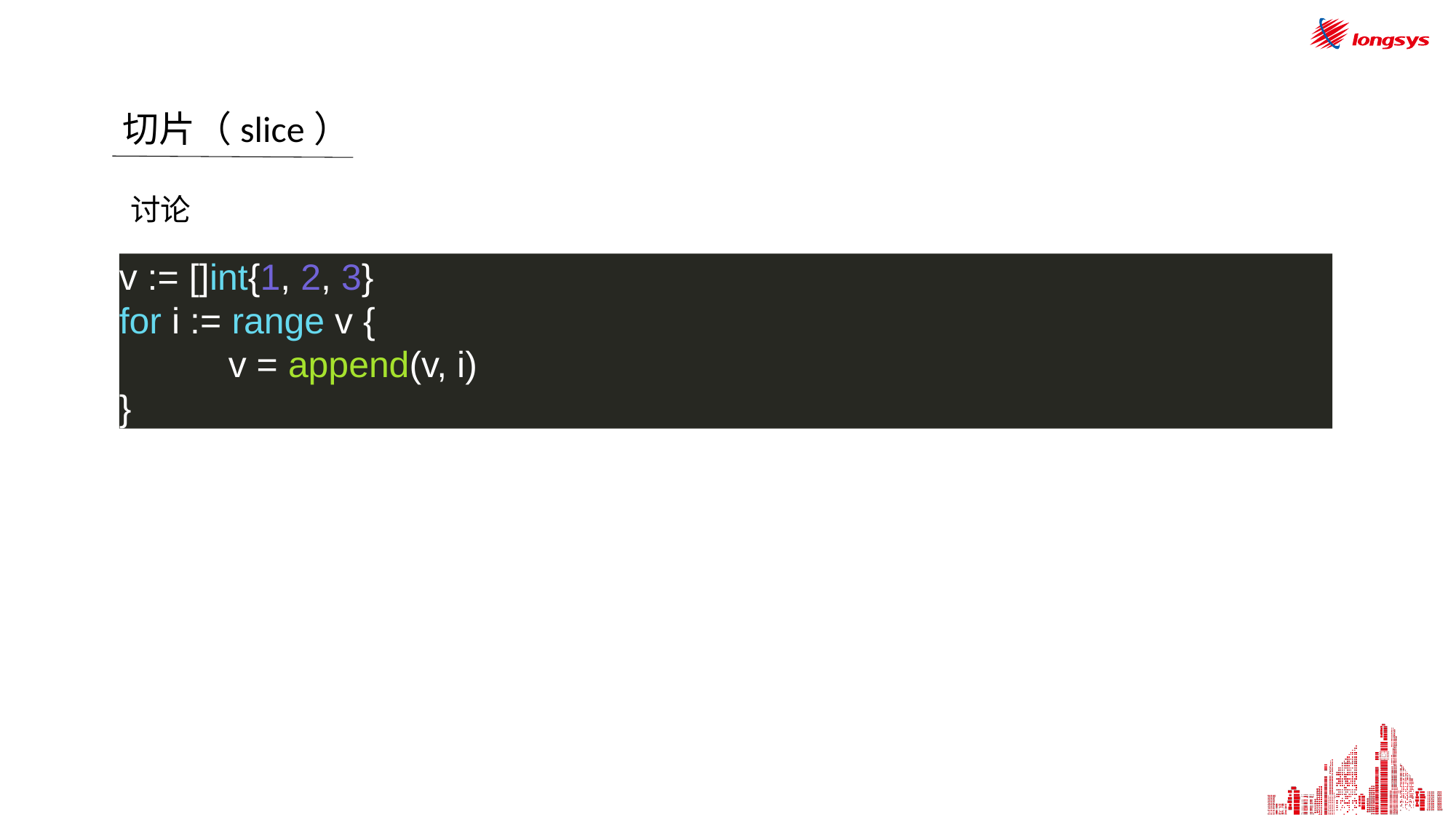

切片（slice）
讨论
v := []int{1, 2, 3}
for i := range v {
	v = append(v, i)
}